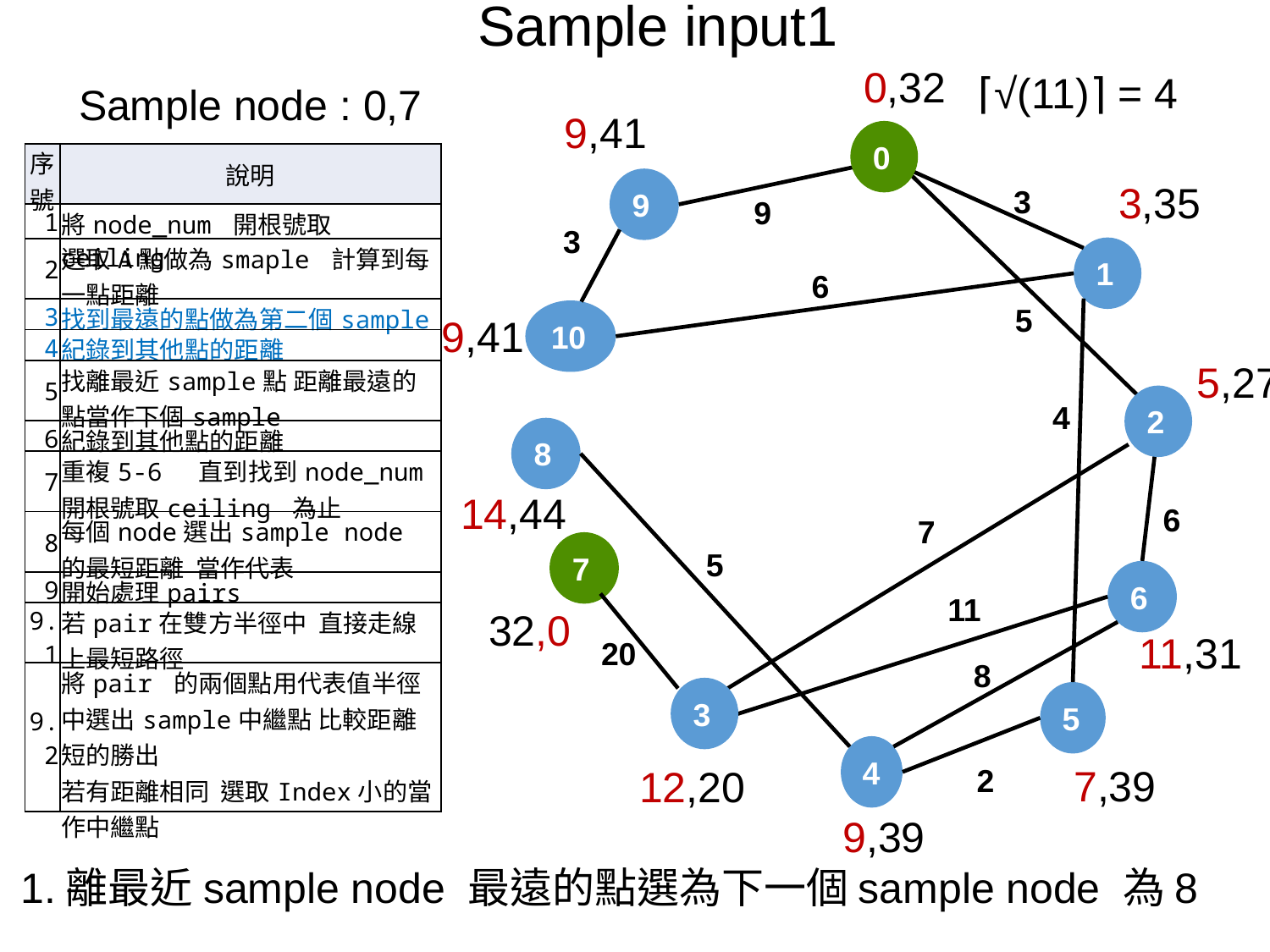

# Sample input1
0,32
⌈√(11)⌉ = 4
Sample node : 0,7
9,41
0
| 序號 | 說明 |
| --- | --- |
| 1 | 將node\_num 開根號取ceiling |
| 2 | 選取A點做為smaple 計算到每一點距離 |
| 3 | 找到最遠的點做為第二個sample |
| 4 | 紀錄到其他點的距離 |
| 5 | 找離最近sample點 距離最遠的點當作下個sample |
| 6 | 紀錄到其他點的距離 |
| 7 | 重複5-6 直到找到node\_num 開根號取ceiling 為止 |
| 8 | 每個node選出sample node 的最短距離 當作代表 |
| 9 | 開始處理pairs |
| 9.1 | 若pair在雙方半徑中 直接走線上最短路徑 |
| 9.2 | 將pair 的兩個點用代表值半徑中選出sample中繼點 比較距離短的勝出 若有距離相同 選取Index小的當作中繼點 |
9
3,35
3
9
3
1
6
5
10
9,41
5,27
2
4
8
14,44
6
7
7
5
6
11
32,0
11,31
20
8
3
5
4
7,39
2
12,20
9,39
1.離最近sample node 最遠的點選為下一個sample node 為8